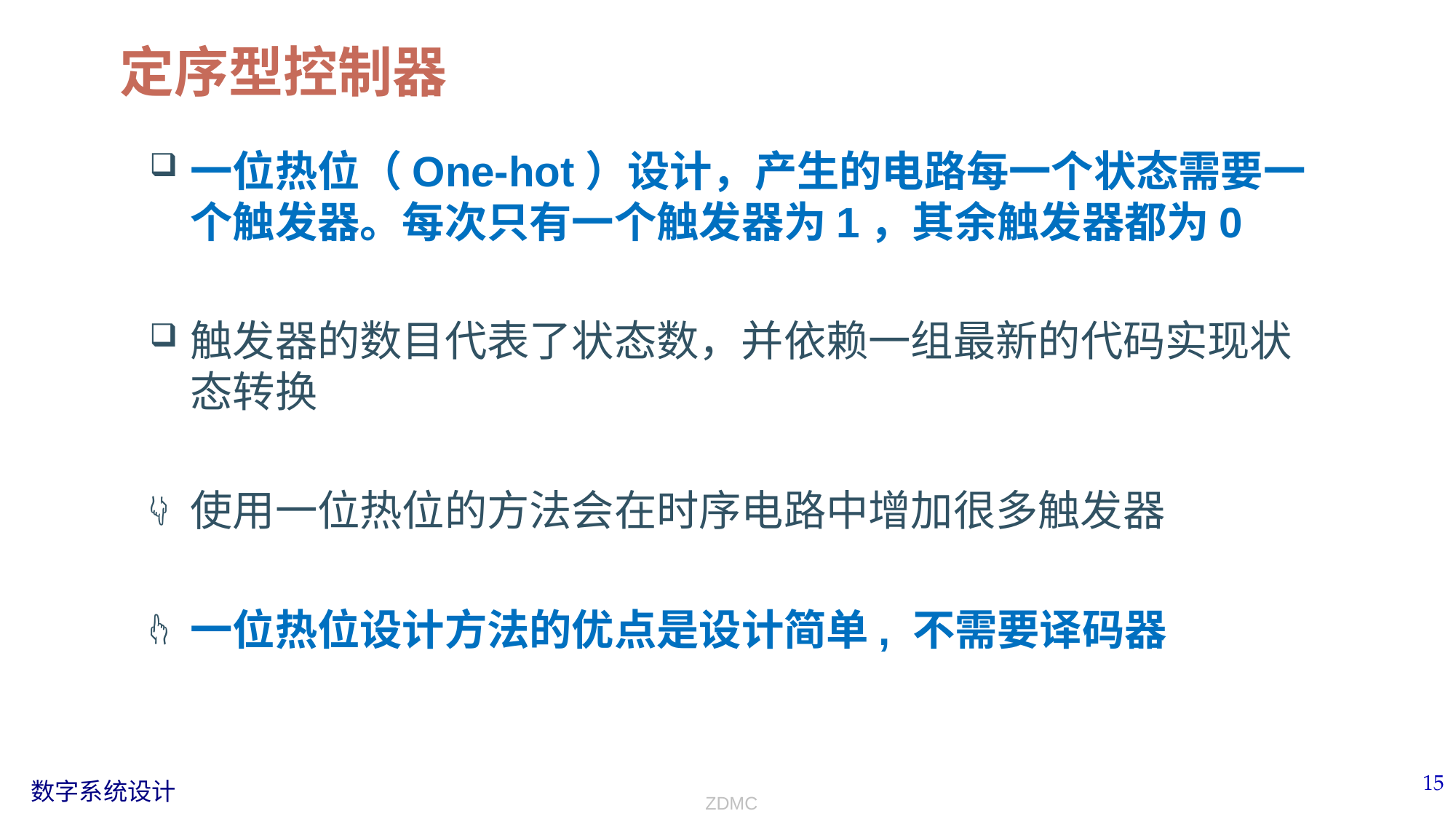

# 定序型控制器
一位热位（One-hot）设计，产生的电路每一个状态需要一个触发器。每次只有一个触发器为1，其余触发器都为0

触发器的数目代表了状态数，并依赖一组最新的代码实现状态转换

使用一位热位的方法会在时序电路中增加很多触发器

一位热位设计方法的优点是设计简单, 不需要译码器

ZDMC
15